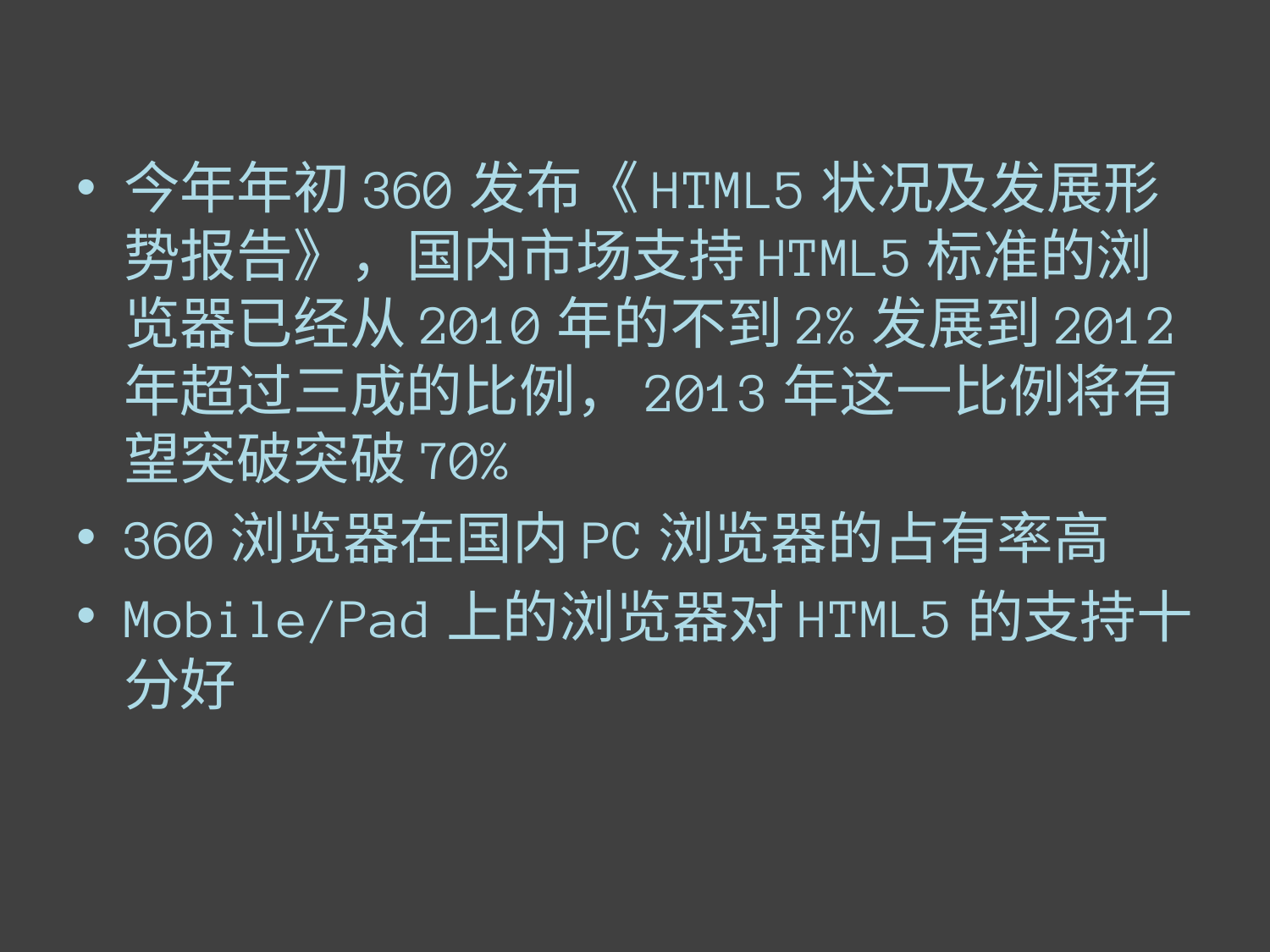

今年年初360发布《HTML5状况及发展形势报告》，国内市场支持HTML5标准的浏览器已经从2010年的不到2%发展到2012年超过三成的比例，2013年这一比例将有望突破突破70%
360浏览器在国内PC浏览器的占有率高
Mobile/Pad上的浏览器对HTML5的支持十分好